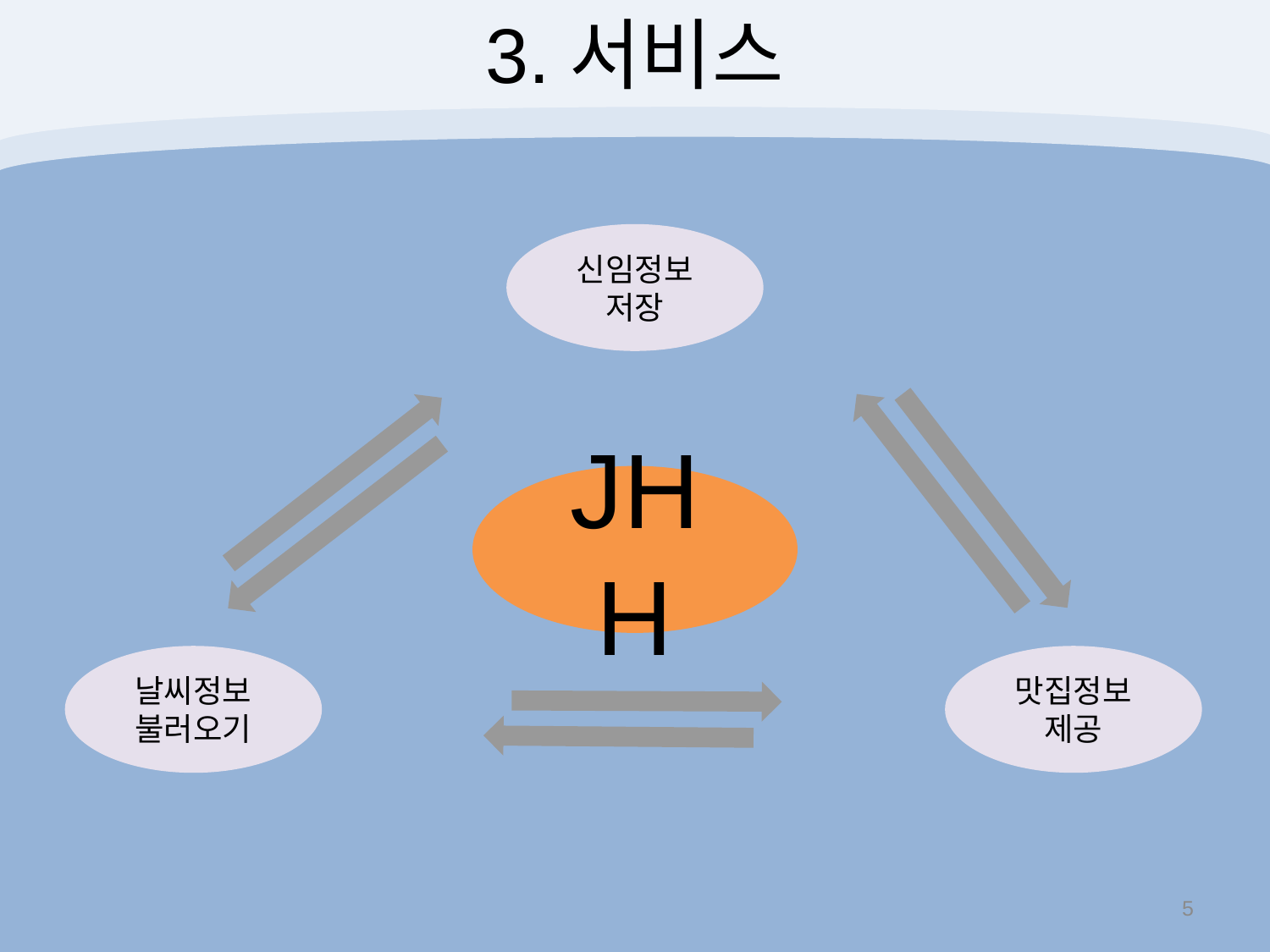

3.서비스

신임정보
저장

JHH
날씨정보
불러오기
맛집정보
제공

5